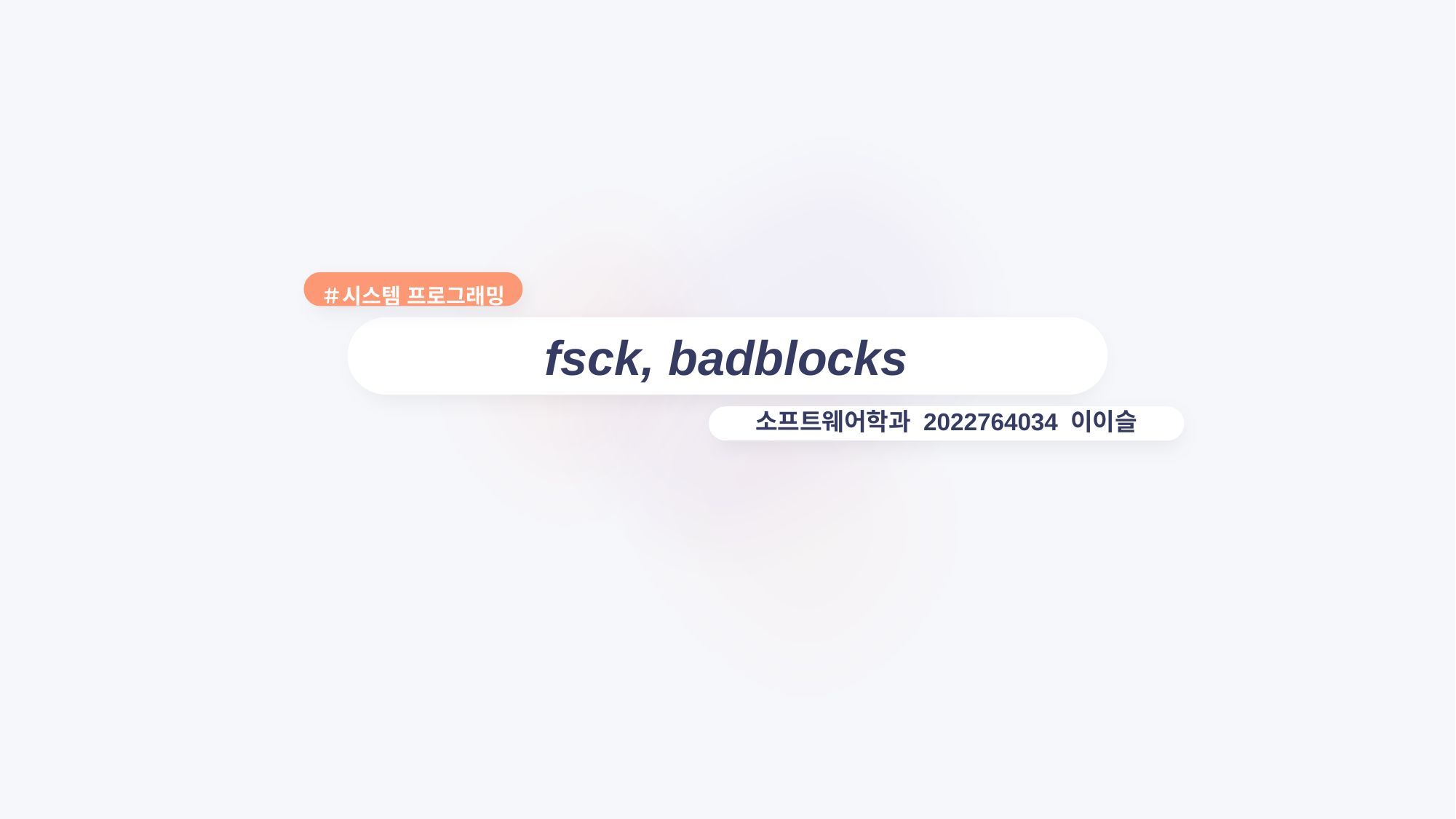

＃시스템 프로그래밍
fsck, badblocks
소프트웨어학과 2022764034 이이슬